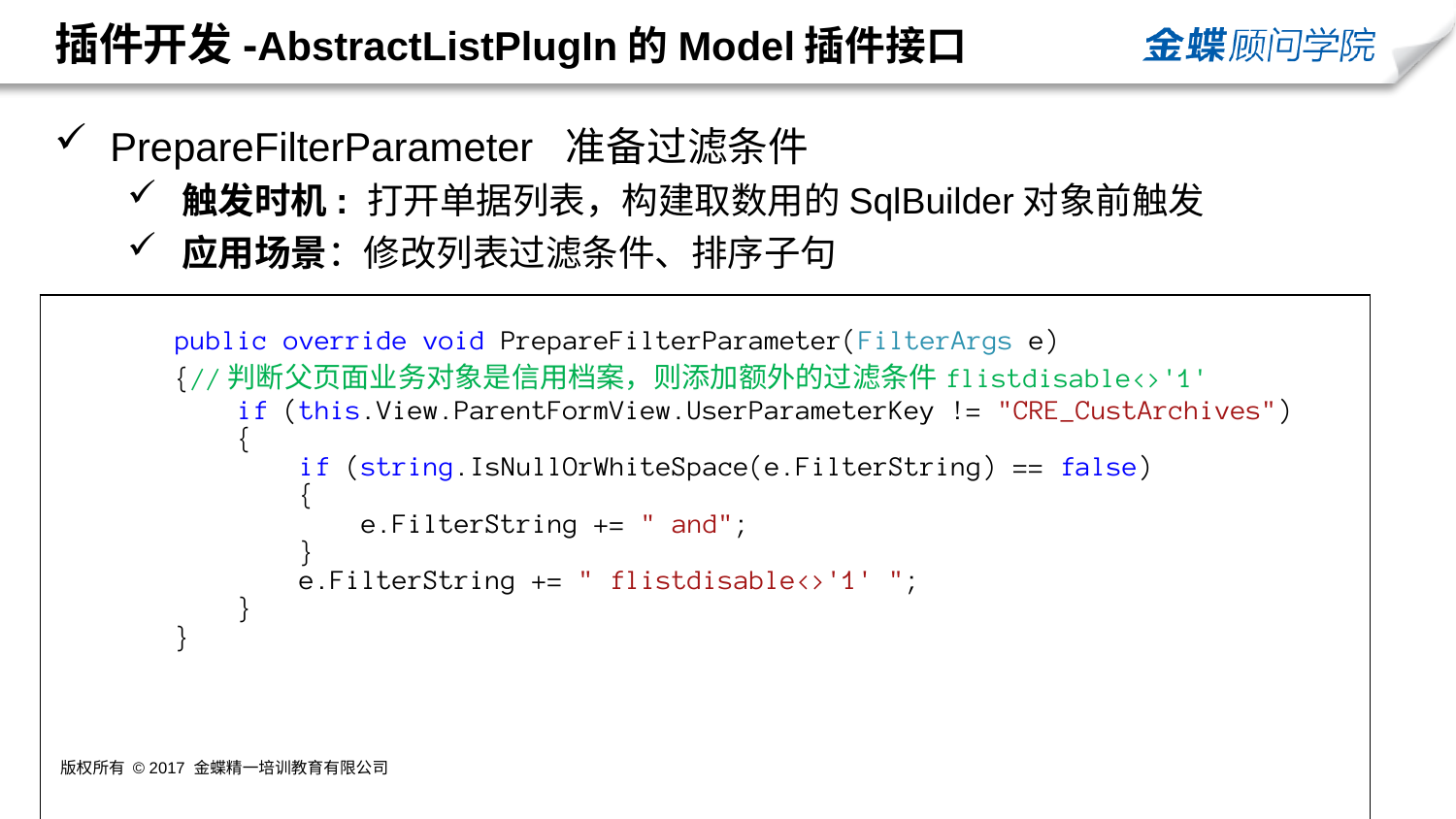

# 插件开发-AbstractListPlugIn的Model插件接口
  PrepareFilterParameter  准备过滤条件
触发时机: 打开单据列表，构建取数用的SqlBuilder对象前触发
应用场景：修改列表过滤条件、排序子句
| public override void PrepareFilterParameter(FilterArgs e) {//判断父页面业务对象是信用档案，则添加额外的过滤条件flistdisable<>'1' if (this.View.ParentFormView.UserParameterKey != "CRE\_CustArchives") { if (string.IsNullOrWhiteSpace(e.FilterString) == false) { e.FilterString += " and"; } e.FilterString += " flistdisable<>'1' "; } } |
| --- |